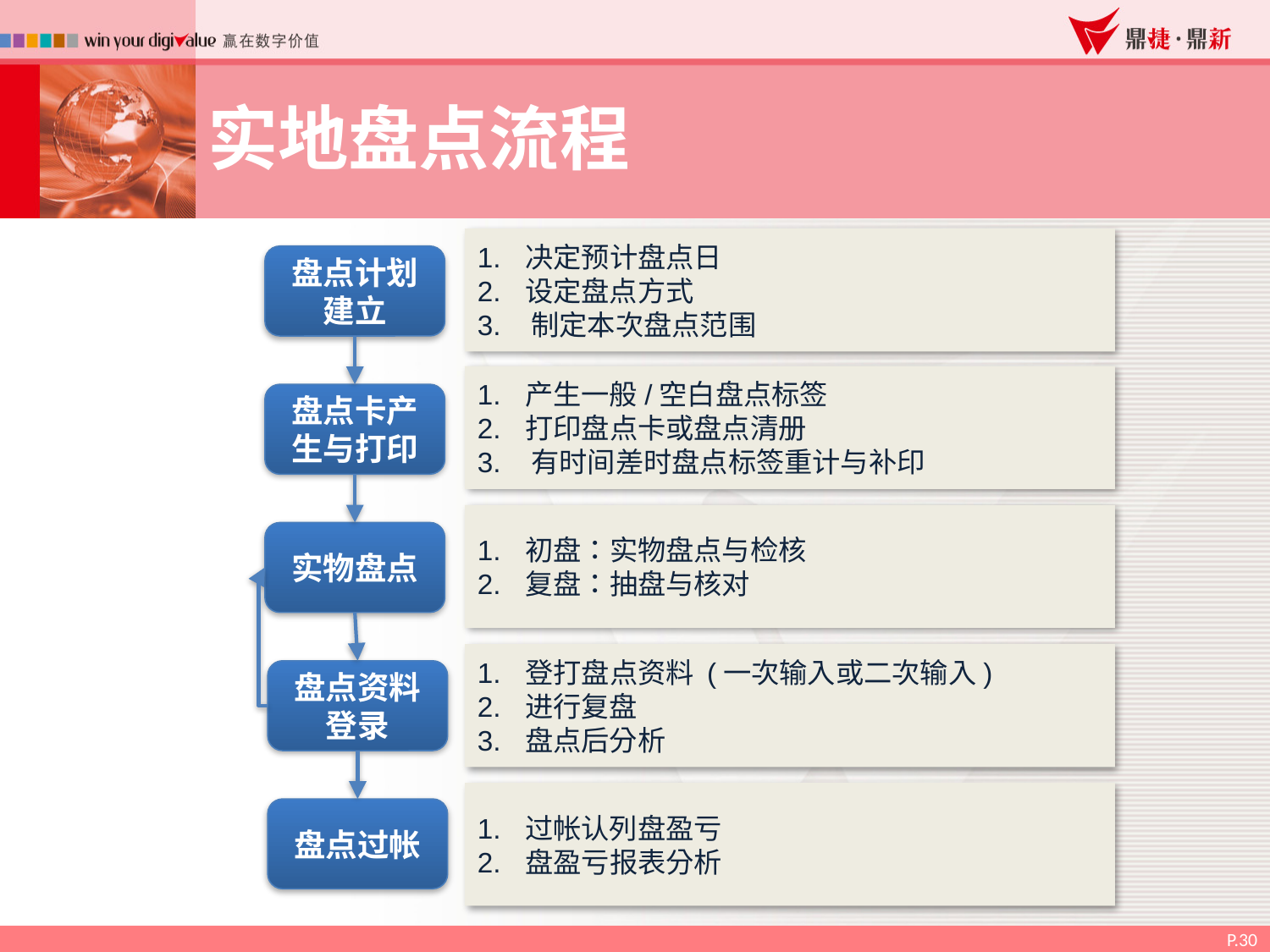

实地盘点流程
决定预计盘点日
设定盘点方式
3.   制定本次盘点范围
盘点计划建立
产生一般/空白盘点标签
打印盘点卡或盘点清册
3.   有时间差时盘点标签重计与补印
盘点卡产生与打印
初盘：实物盘点与检核
复盘：抽盘与核对
实物盘点
登打盘点资料 (一次输入或二次输入)
进行复盘
盘点后分析
盘点资料登录
过帐认列盘盈亏
盘盈亏报表分析
盘点过帐